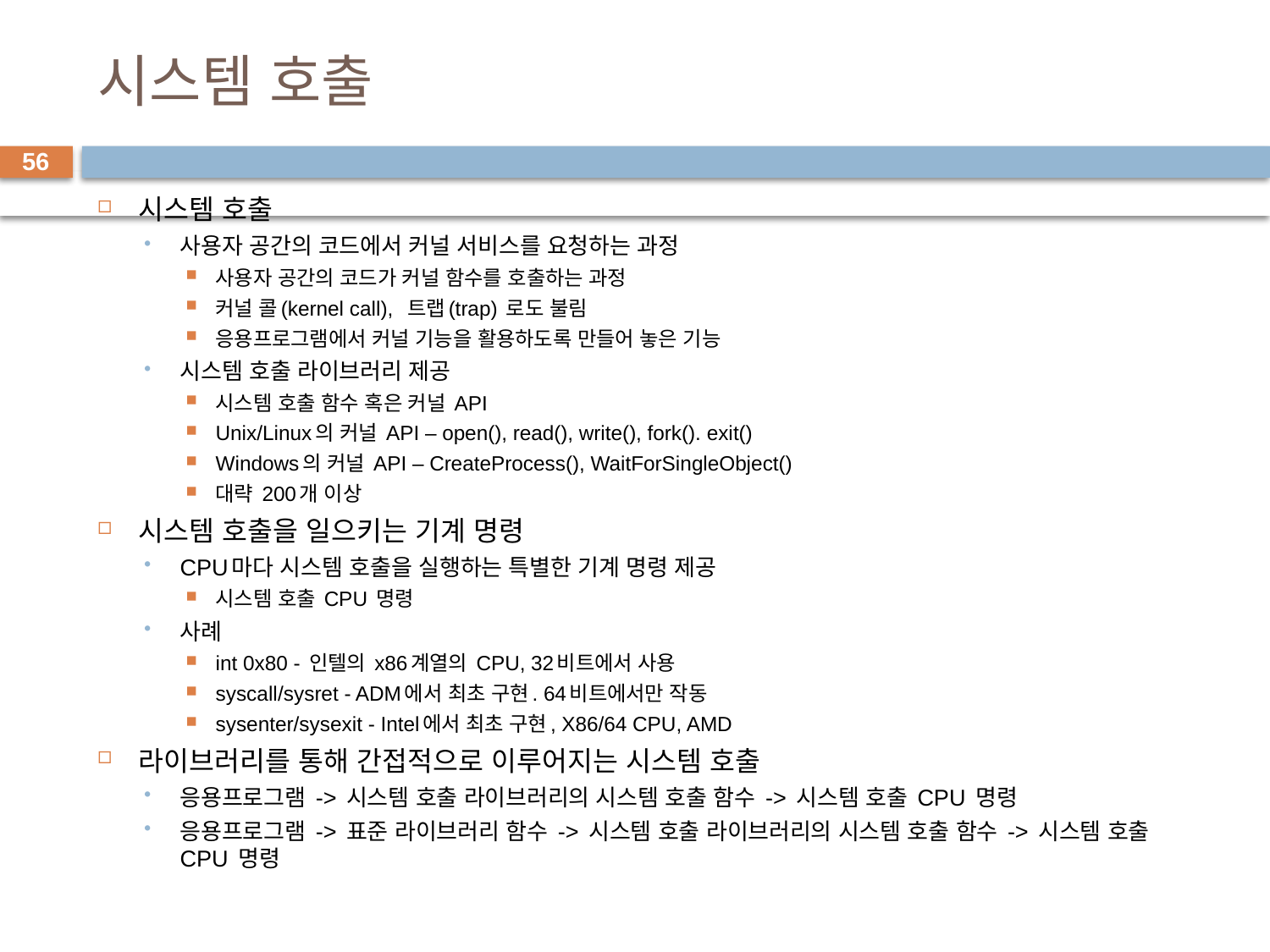

# 시스템 호출
56
시스템 호출
사용자 공간의 코드에서 커널 서비스를 요청하는 과정
사용자 공간의 코드가 커널 함수를 호출하는 과정
커널 콜(kernel call),  트랩(trap) 로도 불림
응용프로그램에서 커널 기능을 활용하도록 만들어 놓은 기능
시스템 호출 라이브러리 제공
시스템 호출 함수 혹은 커널 API
Unix/Linux의 커널 API – open(), read(), write(), fork(). exit()
Windows의 커널 API – CreateProcess(), WaitForSingleObject()
대략 200개 이상
시스템 호출을 일으키는 기계 명령
CPU마다 시스템 호출을 실행하는 특별한 기계 명령 제공
시스템 호출 CPU 명령
사례
int 0x80 - 인텔의 x86계열의 CPU, 32비트에서 사용
syscall/sysret - ADM에서 최초 구현. 64비트에서만 작동
sysenter/sysexit - Intel에서 최초 구현, X86/64 CPU, AMD
라이브러리를 통해 간접적으로 이루어지는 시스템 호출
응용프로그램 -> 시스템 호출 라이브러리의 시스템 호출 함수 -> 시스템 호출 CPU 명령
응용프로그램 -> 표준 라이브러리 함수 -> 시스템 호출 라이브러리의 시스템 호출 함수 -> 시스템 호출 CPU 명령